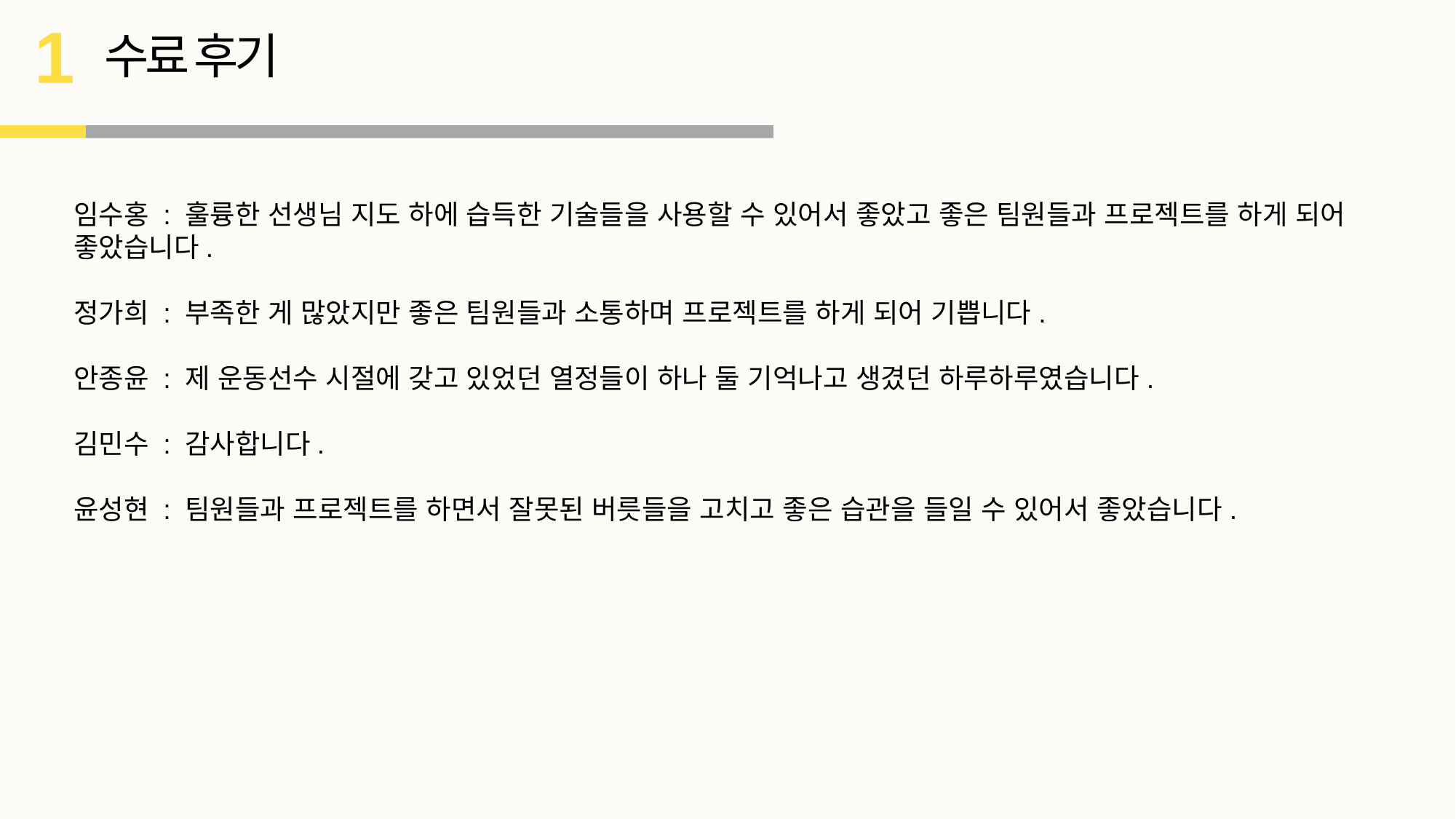

1
수료 후기

임수홍 : 훌륭한 선생님 지도 하에 습득한 기술들을 사용할 수 있어서 좋았고 좋은 팀원들과 프로젝트를 하게 되어 좋았습니다.

정가희 : 부족한 게 많았지만 좋은 팀원들과 소통하며 프로젝트를 하게 되어 기쁩니다.

안종윤 : 제 운동선수 시절에 갖고 있었던 열정들이 하나 둘 기억나고 생겼던 하루하루였습니다.

김민수 : 감사합니다.

윤성현 : 팀원들과 프로젝트를 하면서 잘못된 버릇들을 고치고 좋은 습관을 들일 수 있어서 좋았습니다.